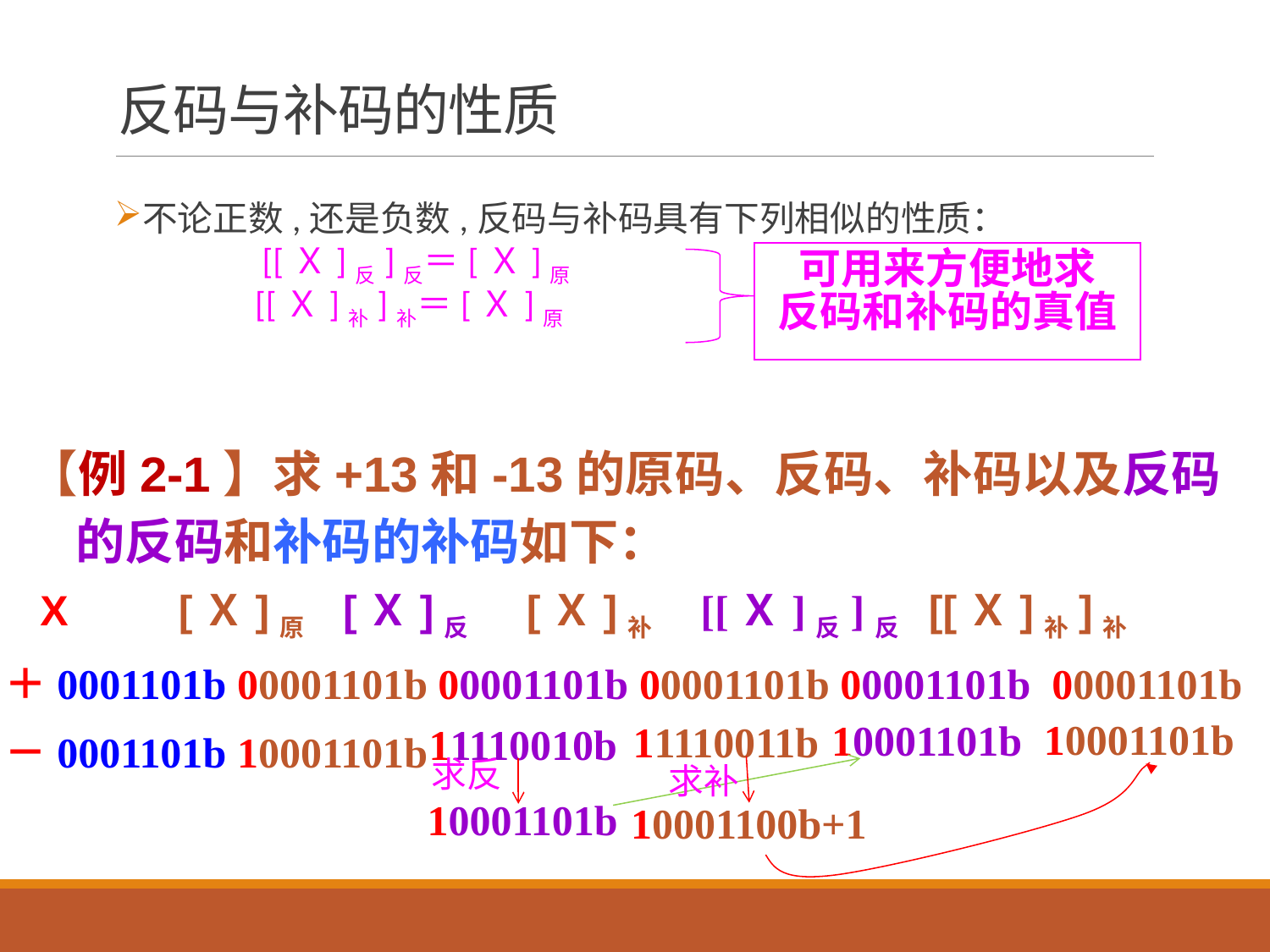

# 反码与补码的性质
不论正数,还是负数,反码与补码具有下列相似的性质：
     	 [[Ｘ]反]反＝[Ｘ]原
　 [[Ｘ]补]补＝[Ｘ]原
可用来方便地求
反码和补码的真值

【例2-1】求+13和-13的原码、反码、补码以及反码的反码和补码的补码如下：
   X　     [Ｘ]原   [Ｘ]反     [Ｘ]补    [[Ｘ]反]反  [[Ｘ]补]补
＋0001101b 00001101b 00001101b 00001101b 00001101b  00001101b
－0001101b 10001101b
10001101b

10001101b
11110011b
11110010b
求反
求补
10001101b
10001100b+1